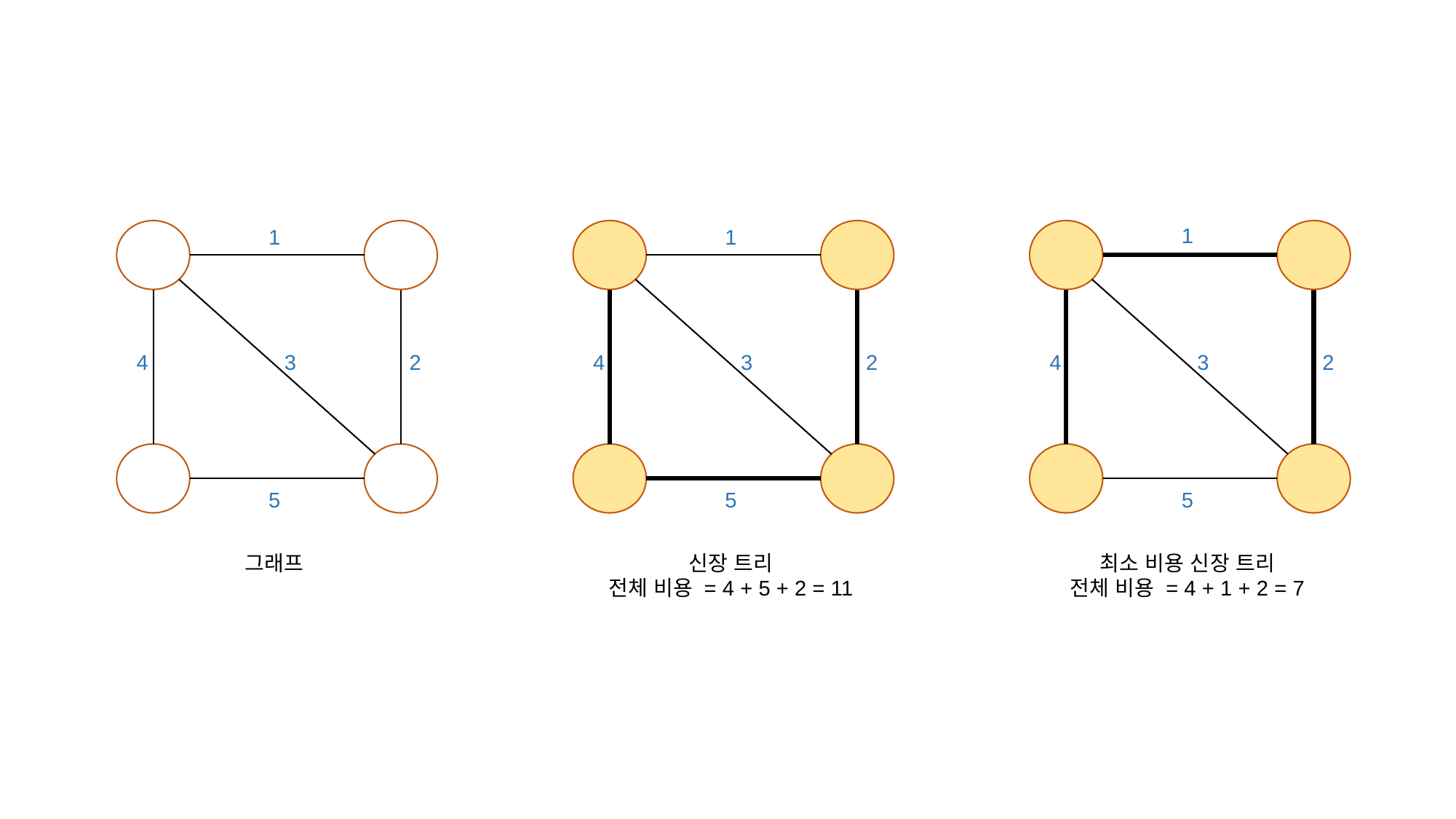

1
1
1

4
3
2
4
3
2
4
3
2

5
5
5
그래프
신장 트리
전체 비용 = 4 + 5 + 2 = 11
최소 비용 신장 트리
전체 비용 = 4 + 1 + 2 = 7